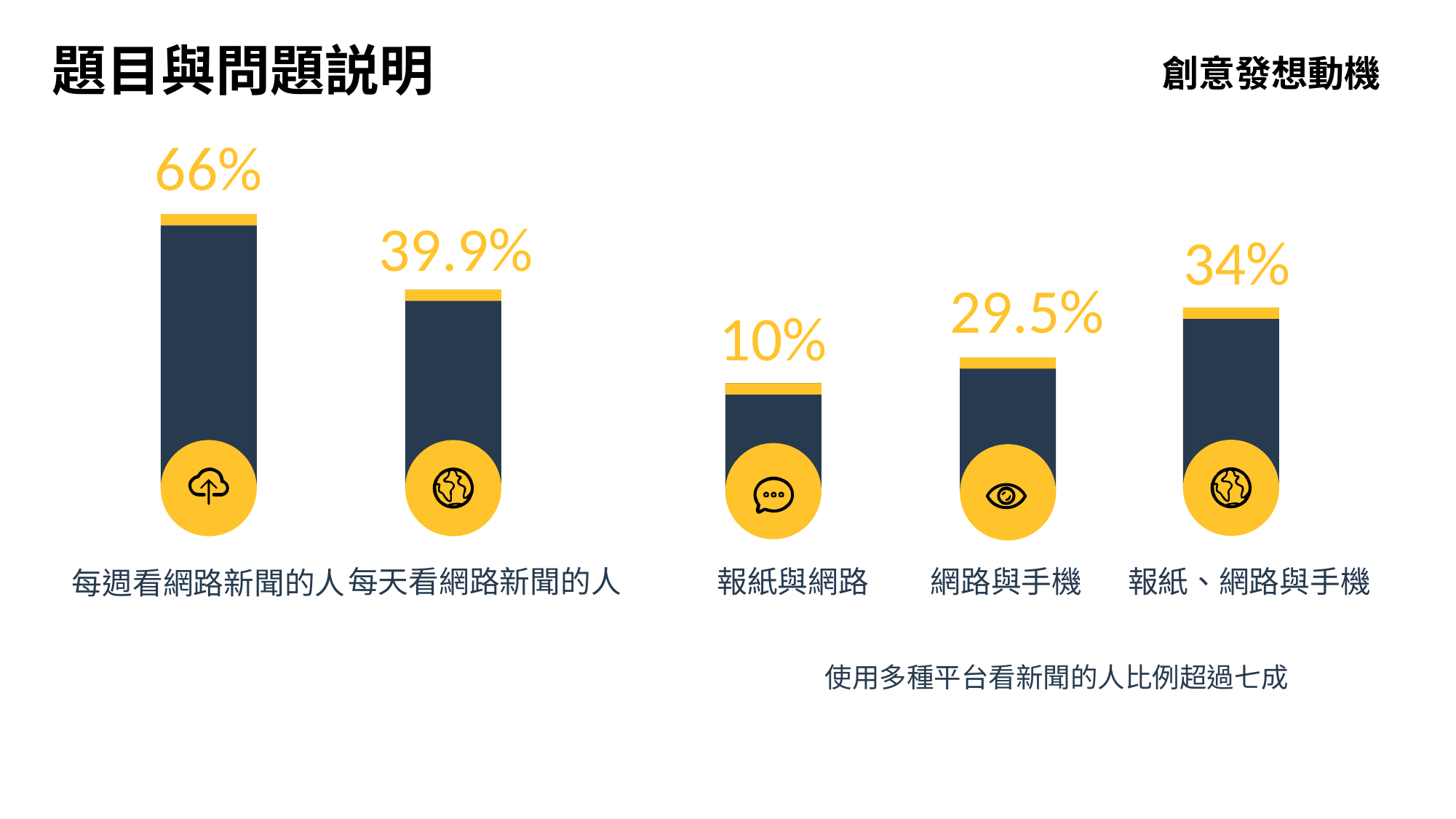

題目與問題説明
創意發想動機
66%
39.9%

34%
29.5%

10%

每天看網路新聞的人
報紙與網路
網路與手機
報紙、網路與手機
每週看網路新聞的人
使用多種平台看新聞的人比例超過七成